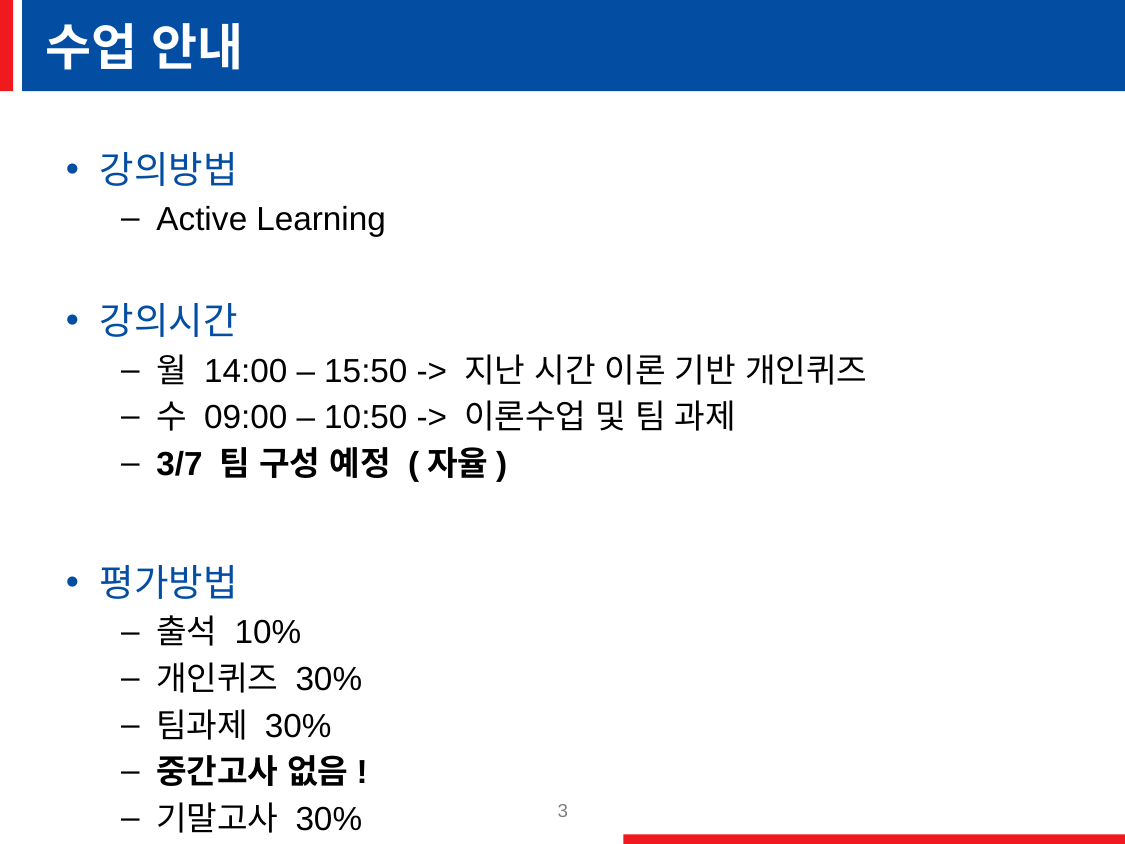

# 수업 안내
강의방법
Active Learning

강의시간
월 14:00 – 15:50 -> 지난 시간 이론 기반 개인퀴즈
수 09:00 – 10:50 -> 이론수업 및 팀 과제
3/7 팀 구성 예정 (자율)

평가방법
출석 10%
개인퀴즈 30%
팀과제 30%
중간고사 없음!
기말고사 30%